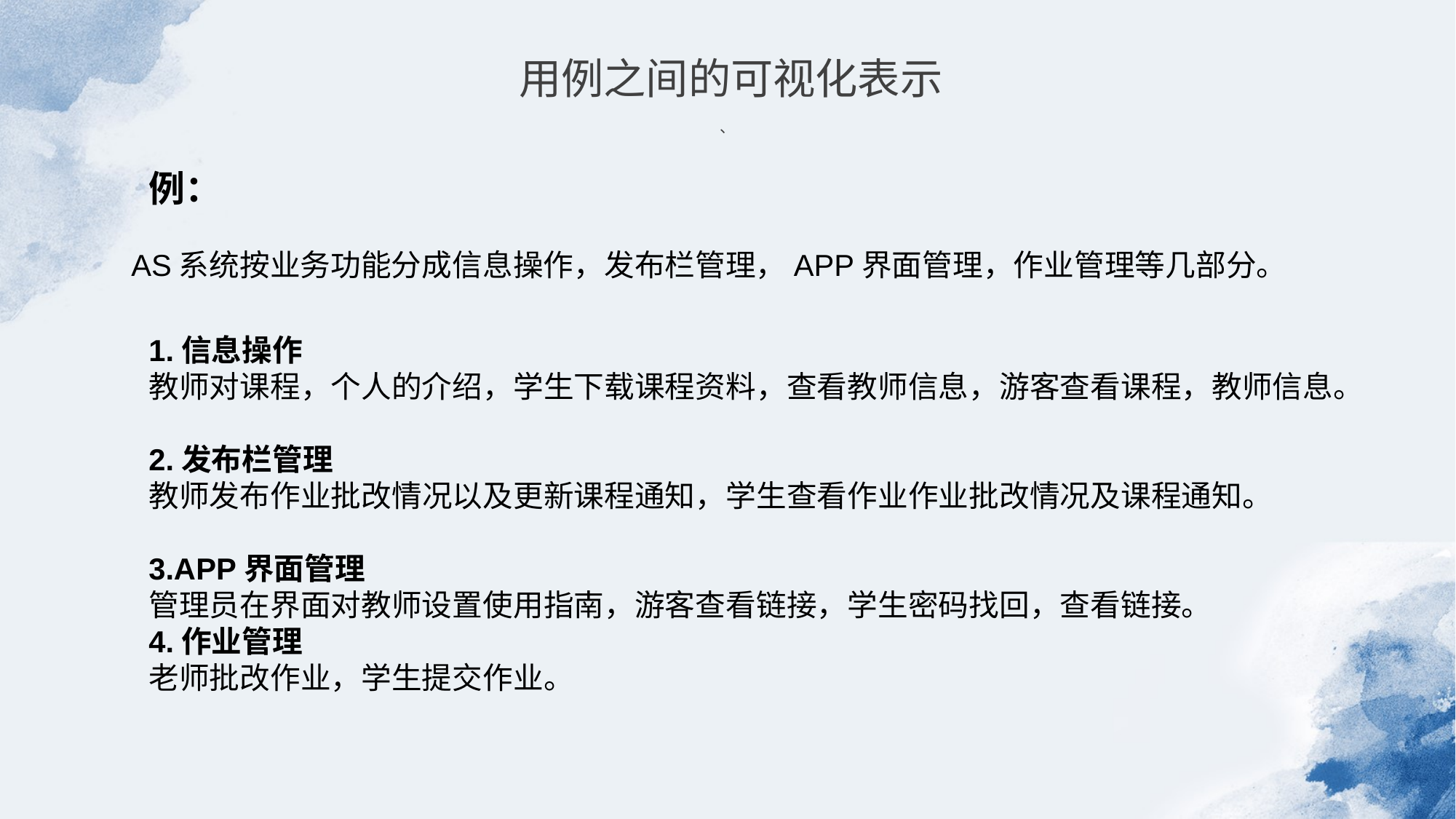

用例之间的可视化表示
、
例：
AS系统按业务功能分成信息操作，发布栏管理，APP界面管理，作业管理等几部分。
1.信息操作
教师对课程，个人的介绍，学生下载课程资料，查看教师信息，游客查看课程，教师信息。

2.发布栏管理
教师发布作业批改情况以及更新课程通知，学生查看作业作业批改情况及课程通知。

3.APP界面管理
管理员在界面对教师设置使用指南，游客查看链接，学生密码找回，查看链接。
4.作业管理
老师批改作业，学生提交作业。